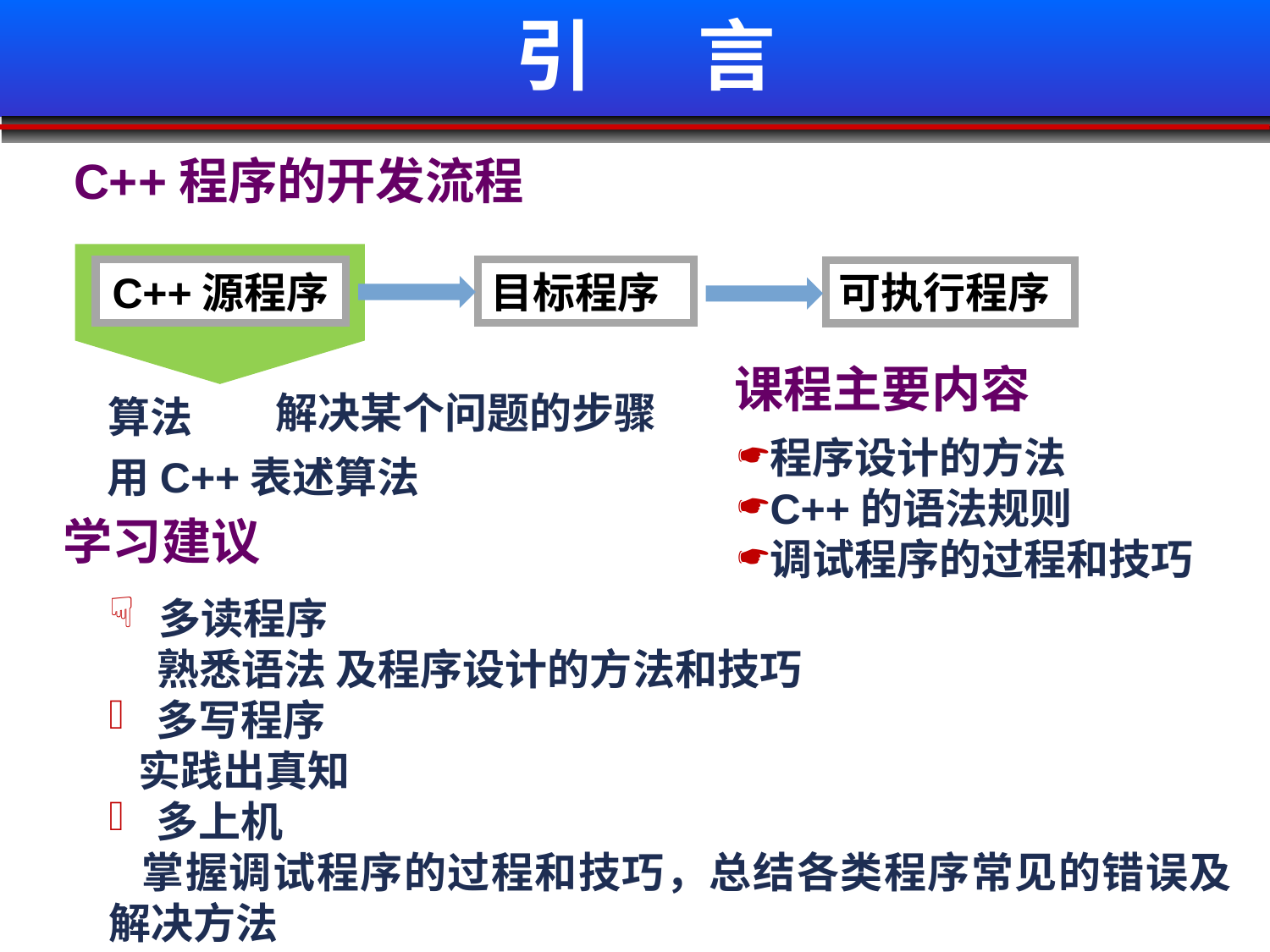

# 引      言

C++程序的开发流程

C++源程序
目标程序
可执行程序

课程主要内容
解决某个问题的步骤
算法
程序设计的方法
C++的语法规则
调试程序的过程和技巧
用C++表述算法
学习建议
 多读程序
    熟悉语法 及程序设计的方法和技巧
多写程序
  实践出真知
多上机
  掌握调试程序的过程和技巧，总结各类程序常见的错误及解决方法